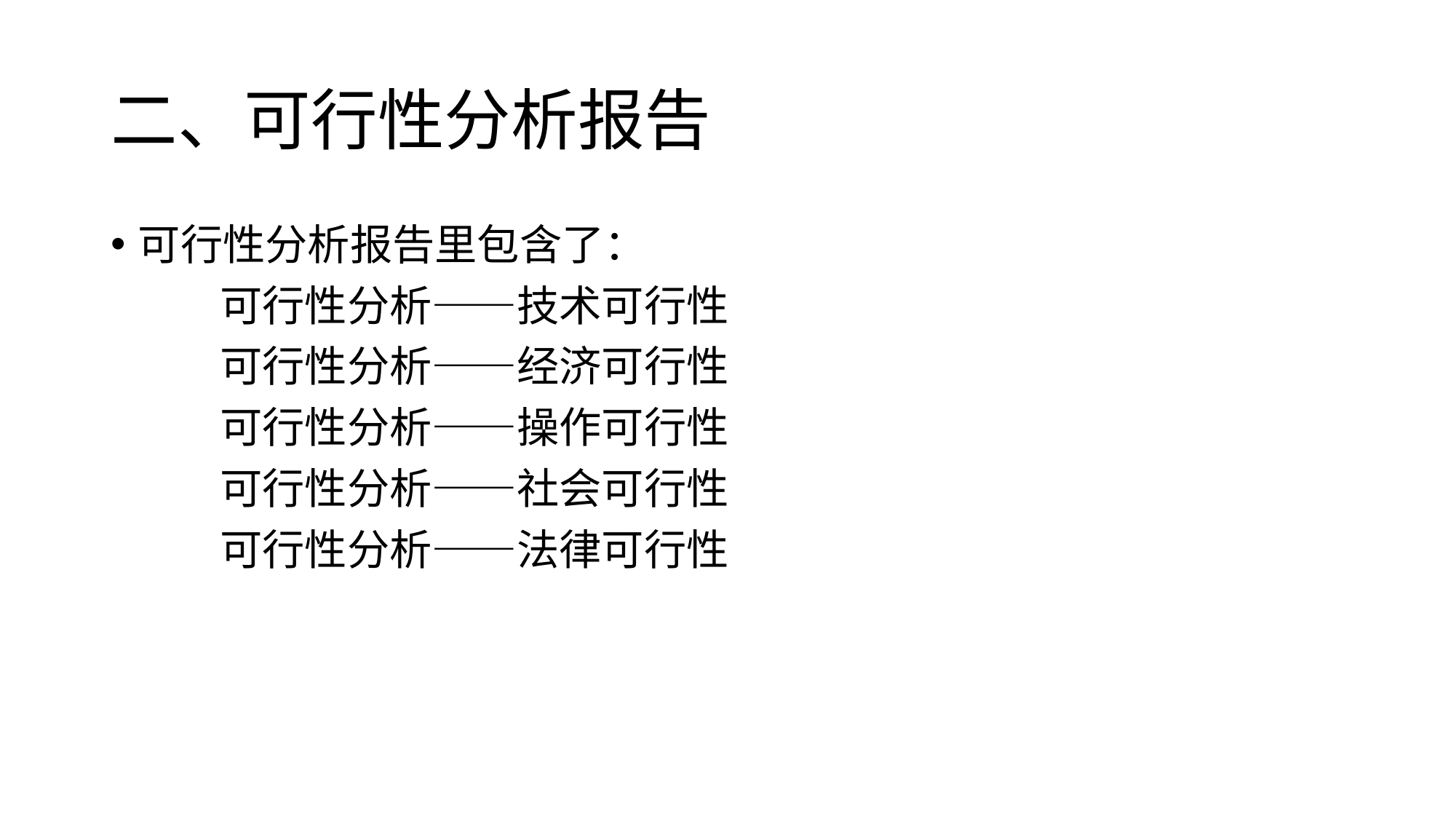

# 二、可行性分析报告
可行性分析报告里包含了：
	可行性分析——技术可行性
	可行性分析——经济可行性
	可行性分析——操作可行性
	可行性分析——社会可行性
	可行性分析——法律可行性